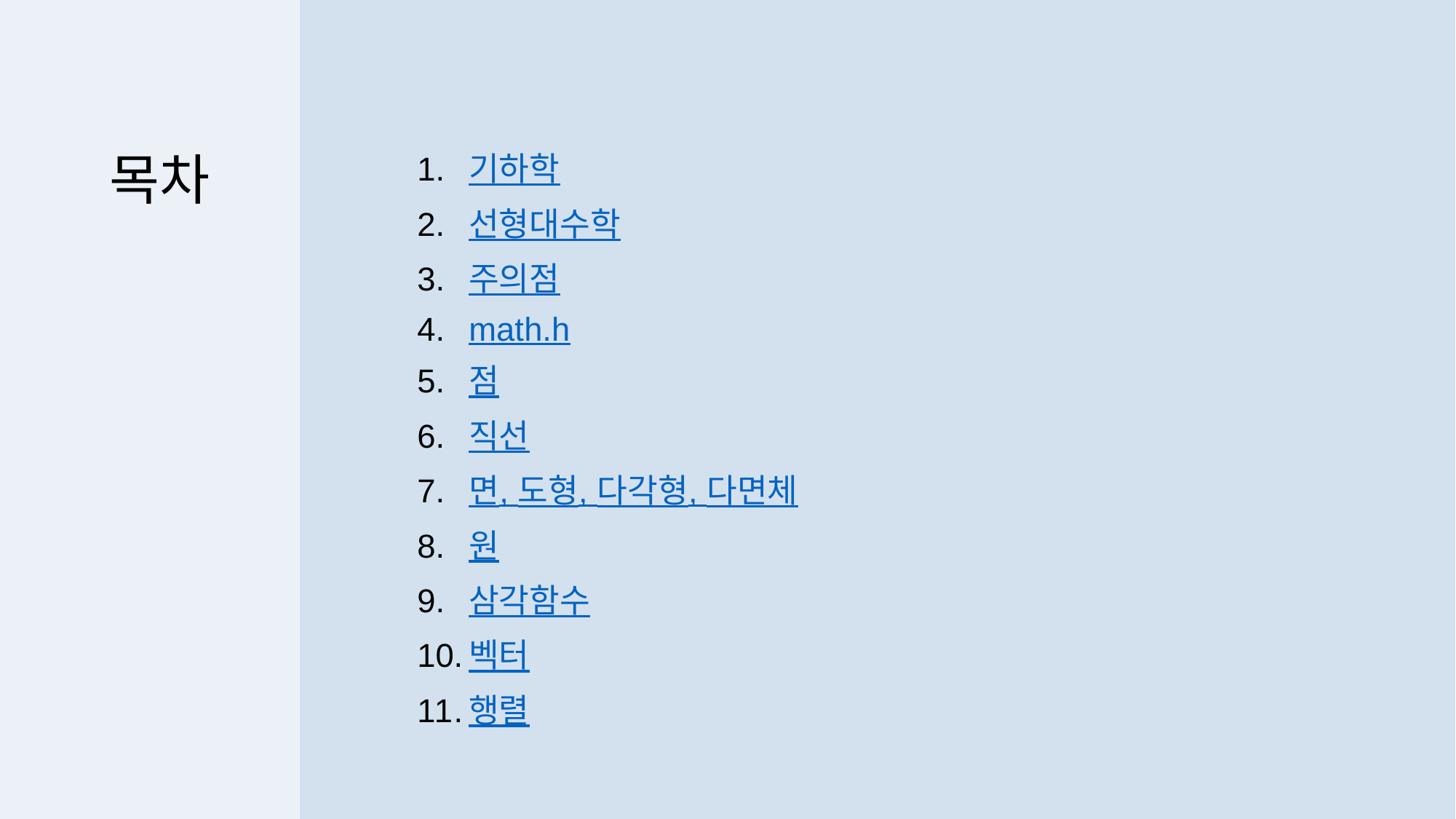

기하학
선형대수학
주의점
math.h
점
직선
면, 도형, 다각형, 다면체
원
삼각함수
벡터
행렬